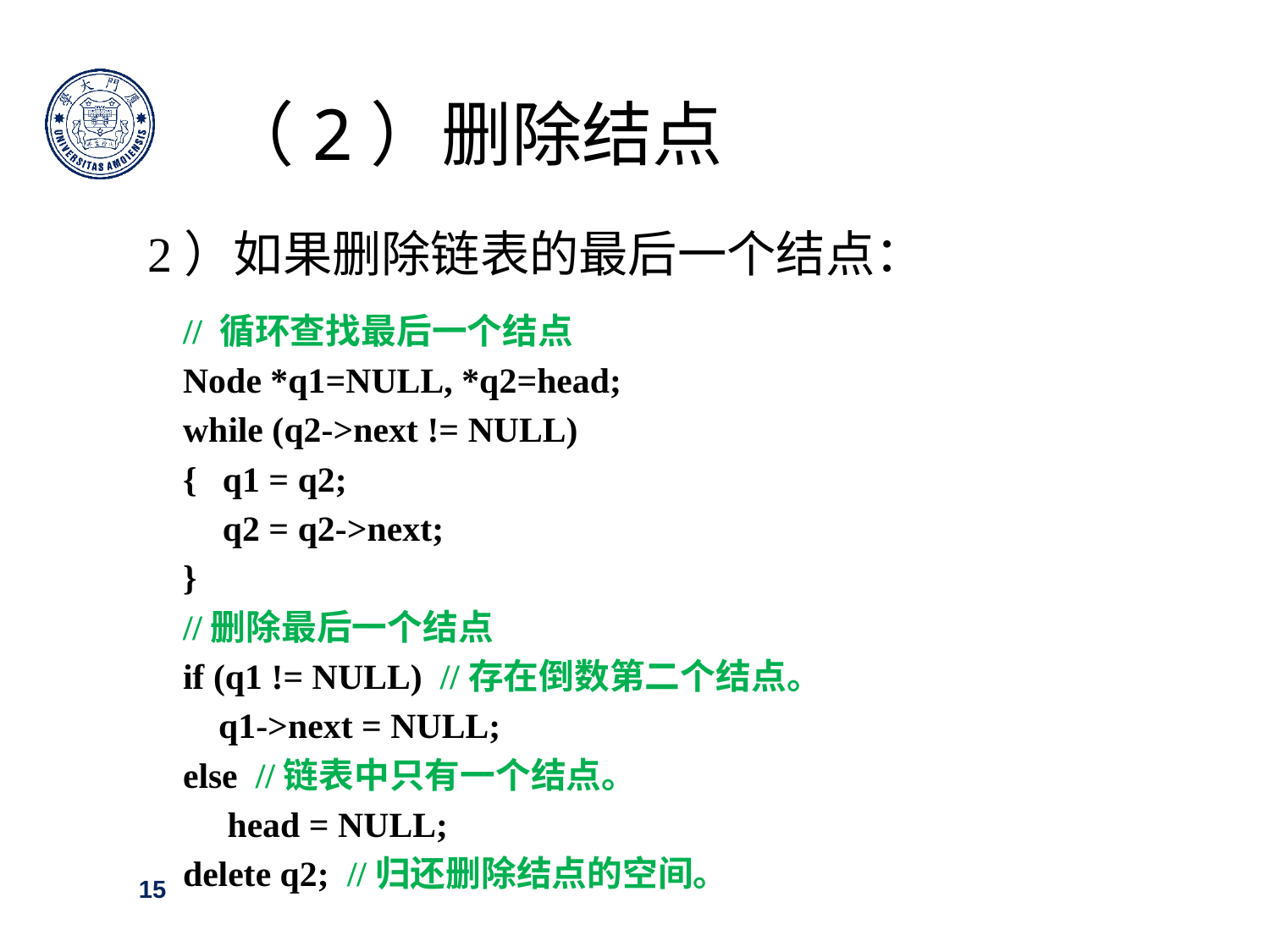

（2）删除结点
2）如果删除链表的最后一个结点：

// 循环查找最后一个结点
Node *q1=NULL, *q2=head;
while (q2->next != NULL)
{	q1 = q2;
	q2 = q2->next;
}
//删除最后一个结点
if (q1 != NULL)  //存在倒数第二个结点。
    q1->next = NULL;
else  //链表中只有一个结点。
     head = NULL;
delete q2;  //归还删除结点的空间。
15